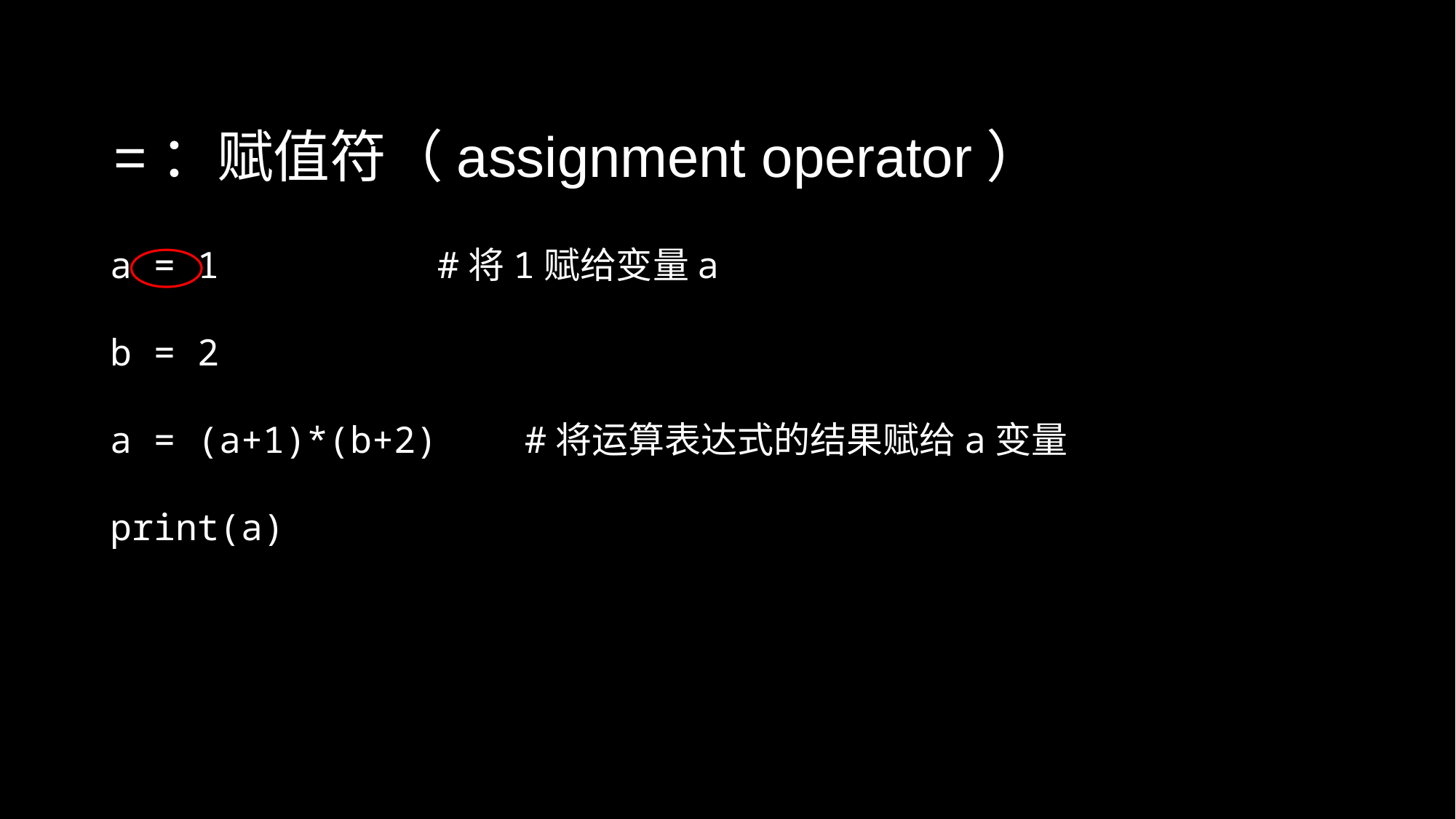

=：赋值符（assignment operator）
a = 1		#将1赋给变量a

b = 2

a = (a+1)*(b+2)    #将运算表达式的结果赋给a变量

print(a)